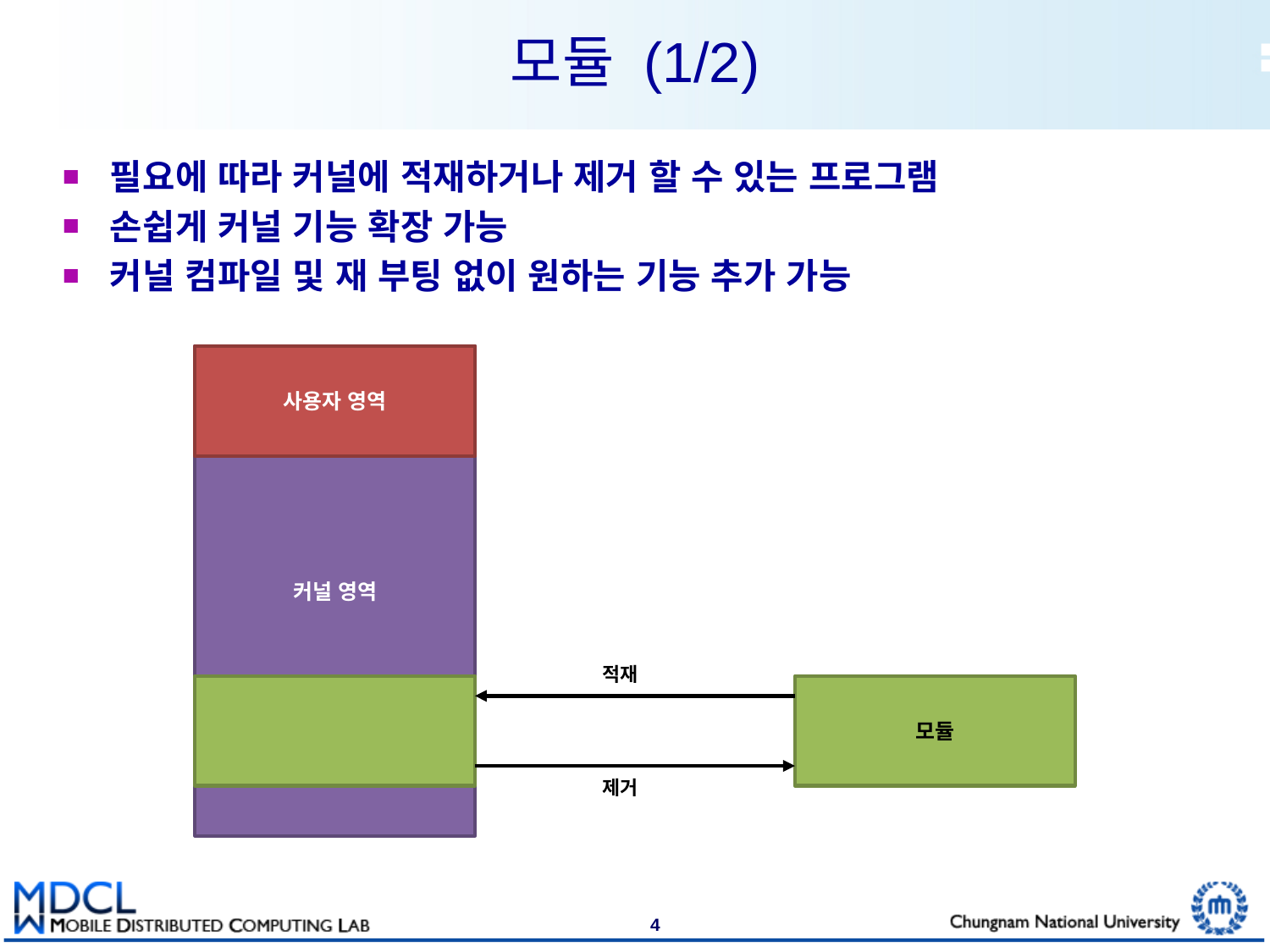

# 모듈 (1/2)
필요에 따라 커널에 적재하거나 제거 할 수 있는 프로그램
손쉽게 커널 기능 확장 가능
커널 컴파일 및 재 부팅 없이 원하는 기능 추가 가능
커널 영역
사용자 영역
적재

모듈
제거